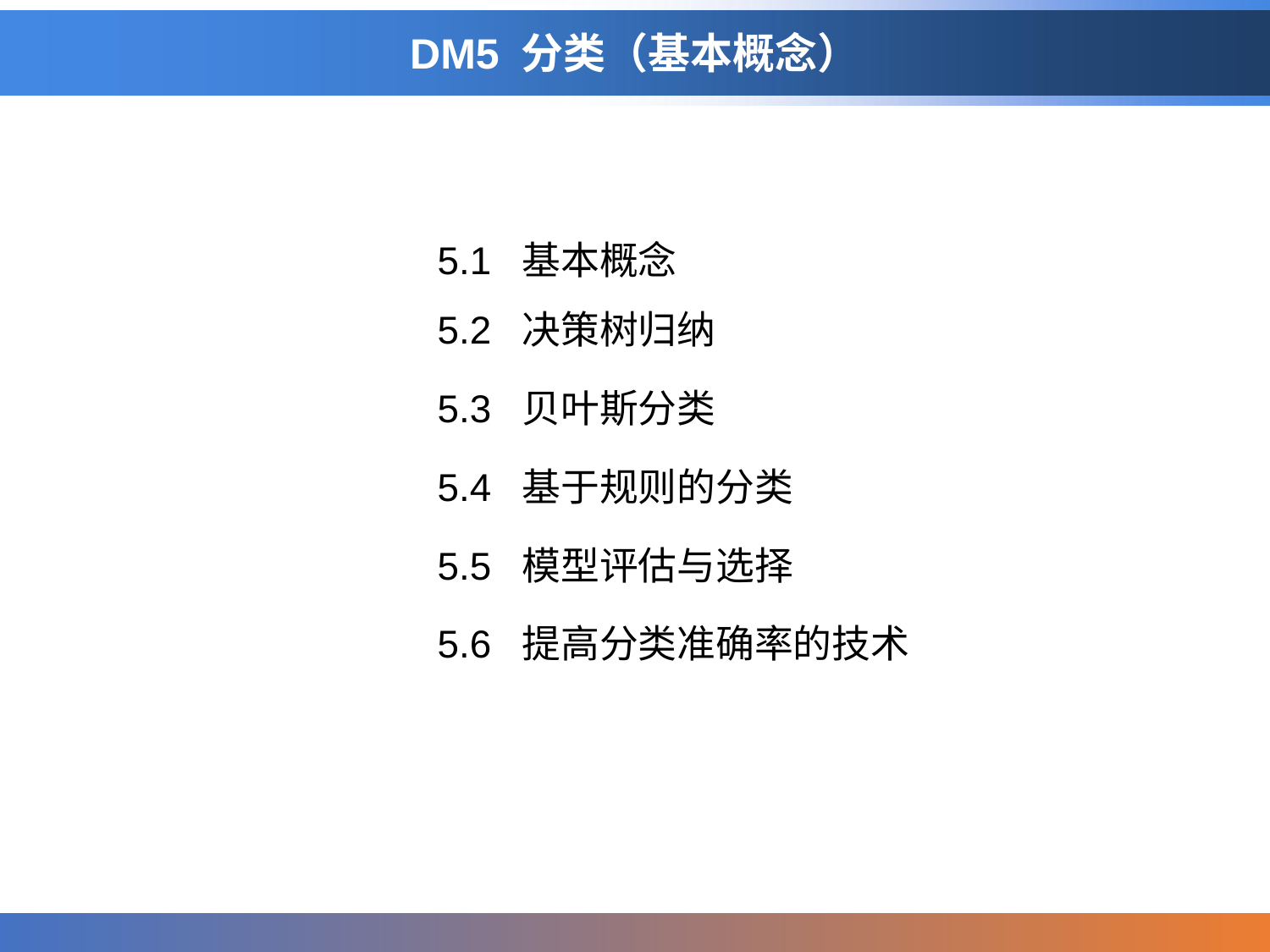

# DM5 分类（基本概念）
5.1  基本概念
5.2  决策树归纳
5.3  贝叶斯分类
5.4  基于规则的分类
5.5  模型评估与选择
5.6  提高分类准确率的技术